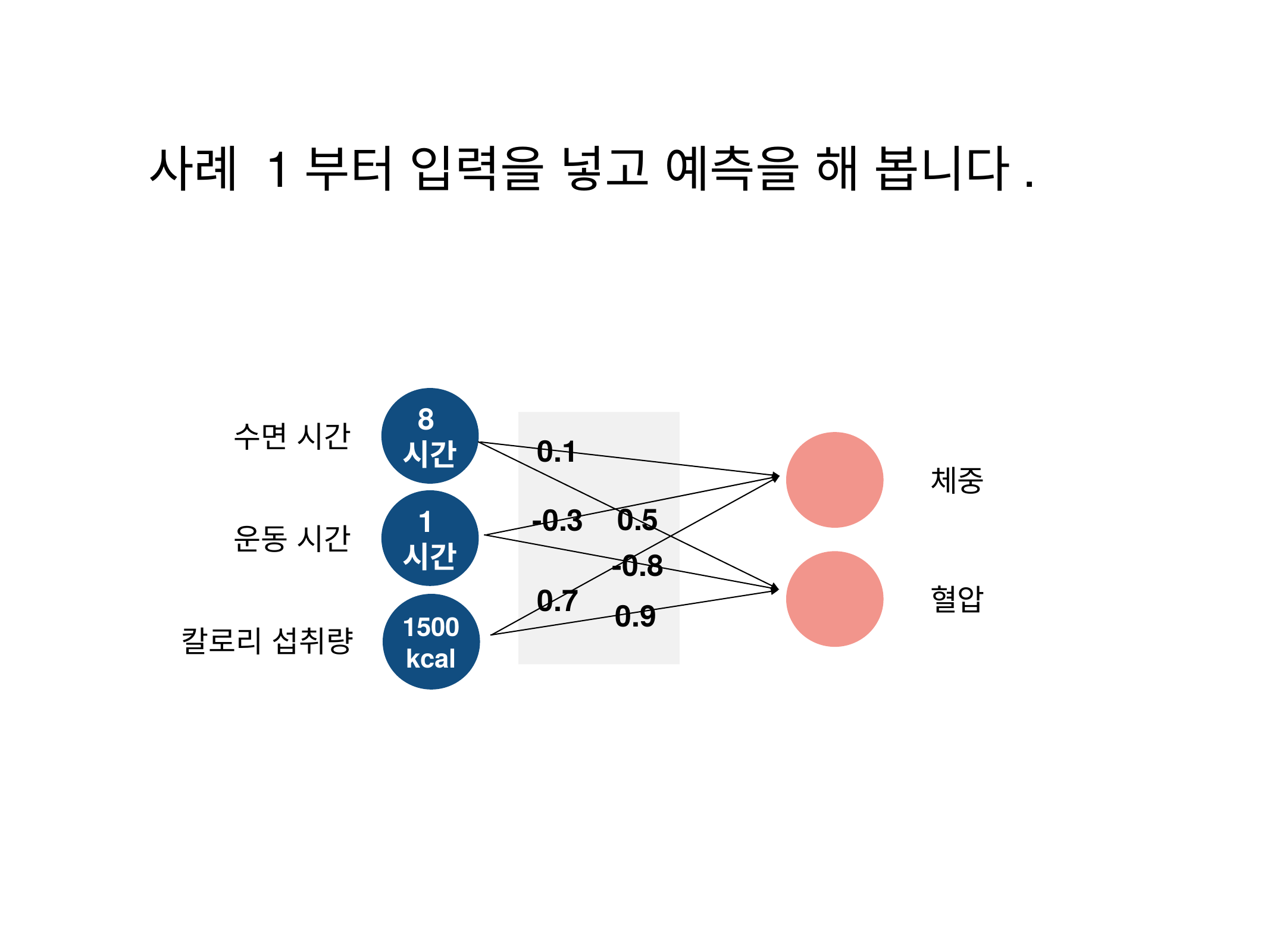

사례 1부터 입력을 넣고 예측을 해 봅니다.

8시간
수면 시간

체중

1시간
운동 시간

1500
kcal

0.1

0.5
-0.3

-0.8
혈압
0.7

0.9
칼로리 섭취량